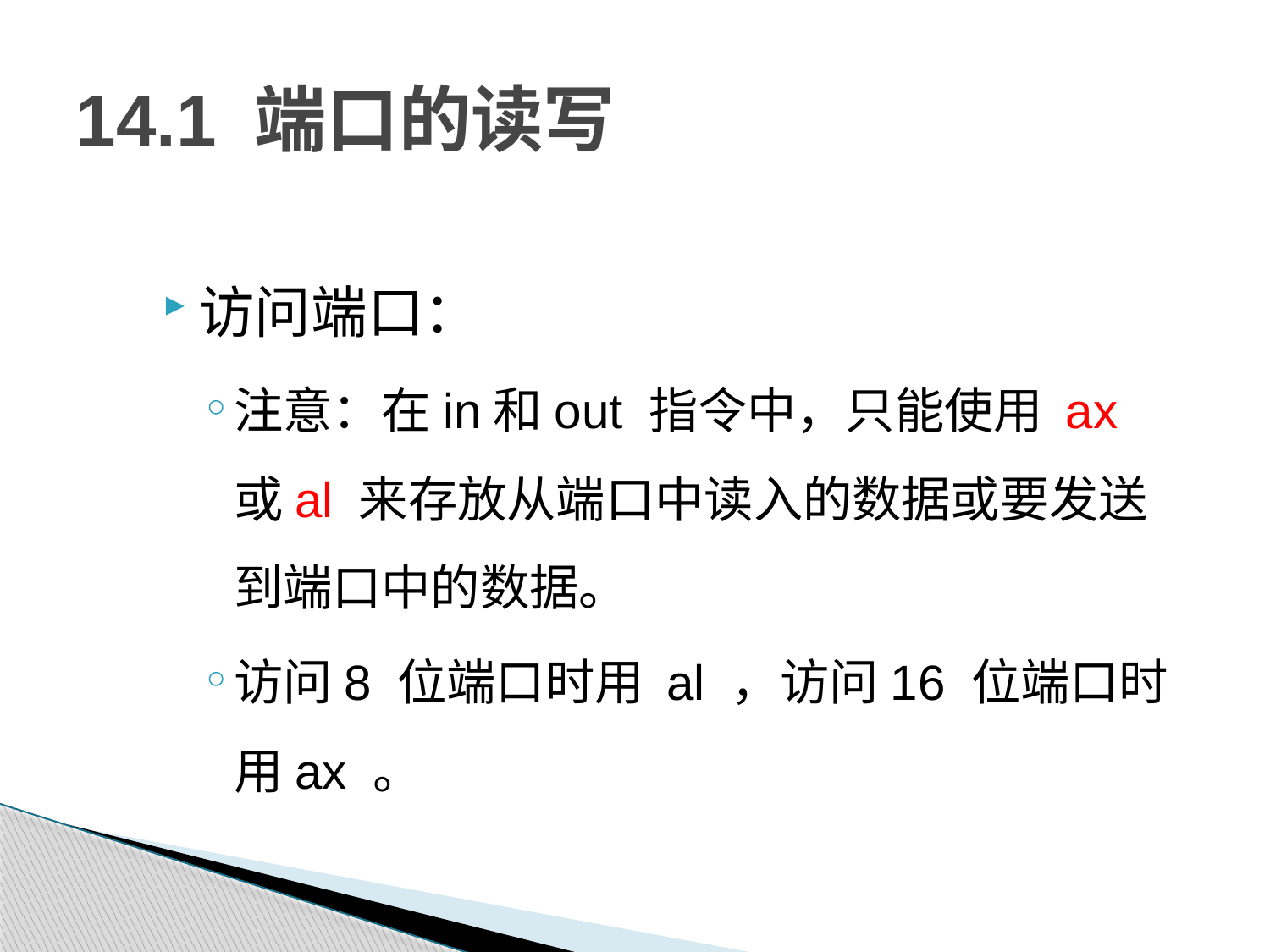

# 14.1 端口的读写
访问端口：
注意：在in和out 指令中，只能使用 ax 或al 来存放从端口中读入的数据或要发送到端口中的数据。
访问8 位端口时用 al ，访问16 位端口时用ax 。